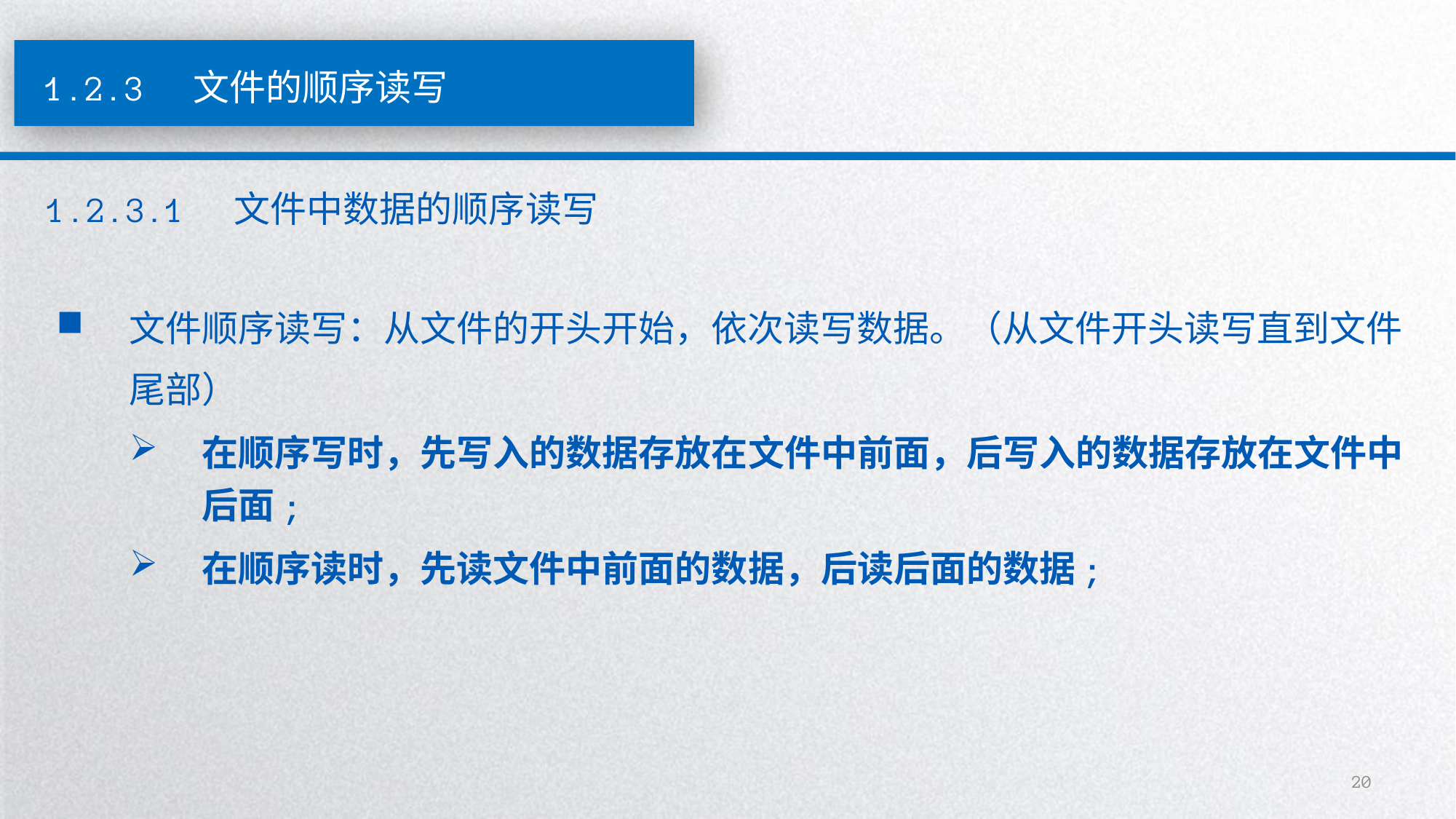

1.2.3  文件的顺序读写
1.2.3.1  文件中数据的顺序读写
文件顺序读写：从文件的开头开始，依次读写数据。（从文件开头读写直到文件尾部）
在顺序写时，先写入的数据存放在文件中前面，后写入的数据存放在文件中后面;
在顺序读时，先读文件中前面的数据，后读后面的数据;
20